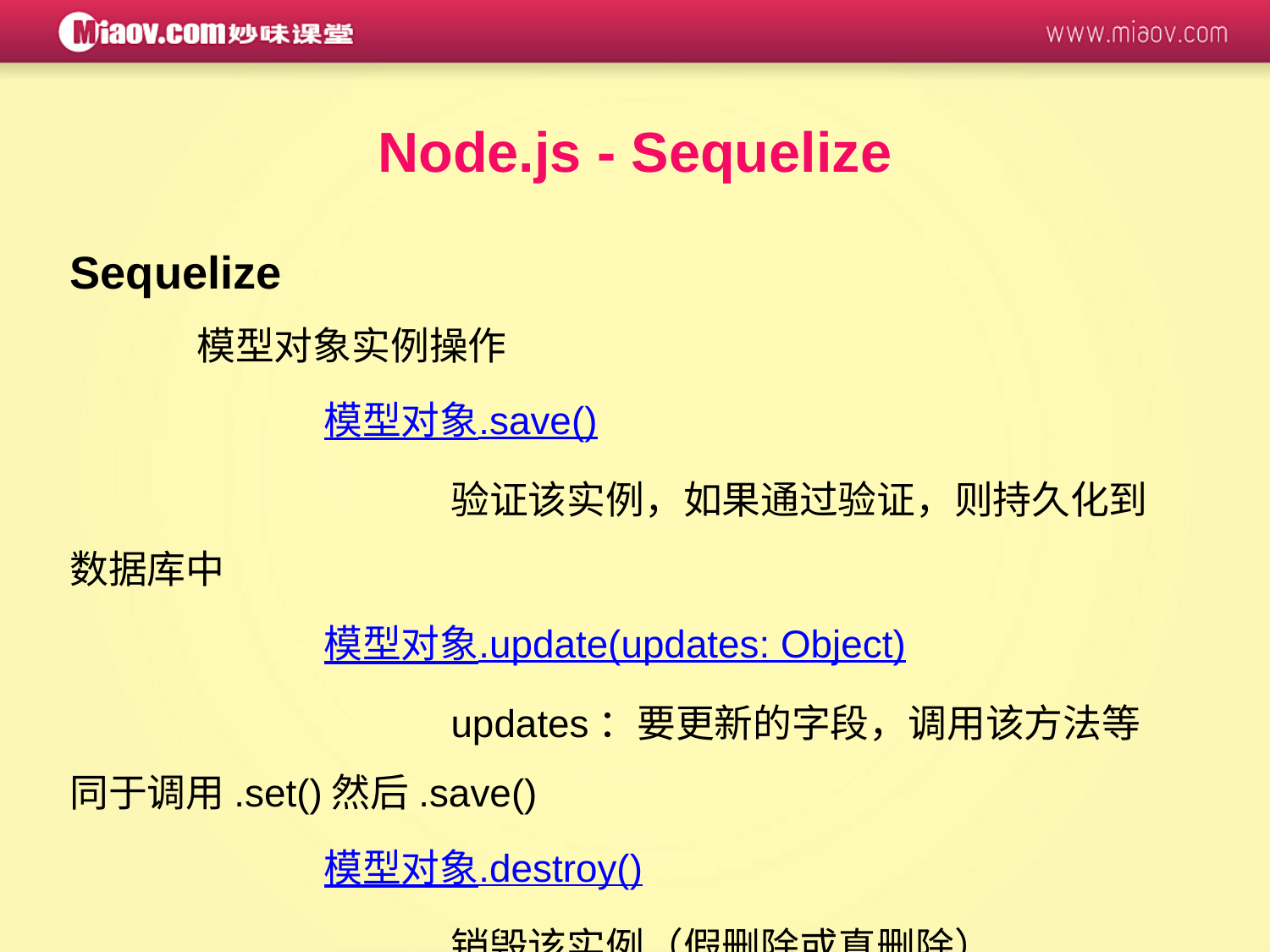

Node.js - Sequelize
Sequelize
	模型对象实例操作
		模型对象.save()
			验证该实例，如果通过验证，则持久化到数据库中
		模型对象.update(updates: Object)
			updates：要更新的字段，调用该方法等同于调用.set()然后.save()
		模型对象.destroy()
			销毁该实例（假删除或真删除）